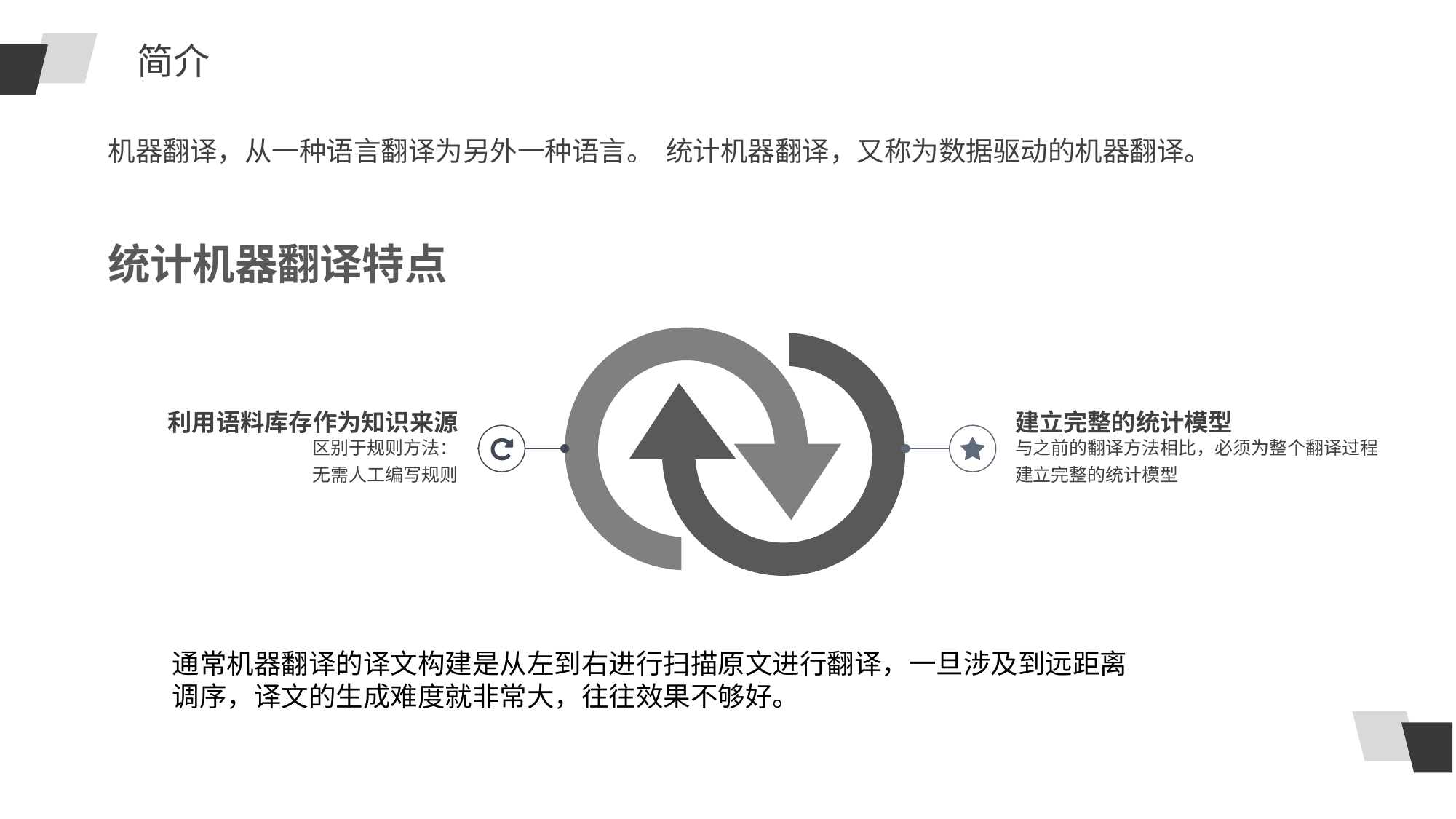

简介
机器翻译，从一种语言翻译为另外一种语言。  统计机器翻译，又称为数据驱动的机器翻译。
统计机器翻译特点

利用语料库存作为知识来源
建立完整的统计模型

区别于规则方法：
无需人工编写规则
与之前的翻译方法相比，必须为整个翻译过程建立完整的统计模型

通常机器翻译的译文构建是从左到右进行扫描原文进行翻译，一旦涉及到远距离调序，译文的生成难度就非常大，往往效果不够好。